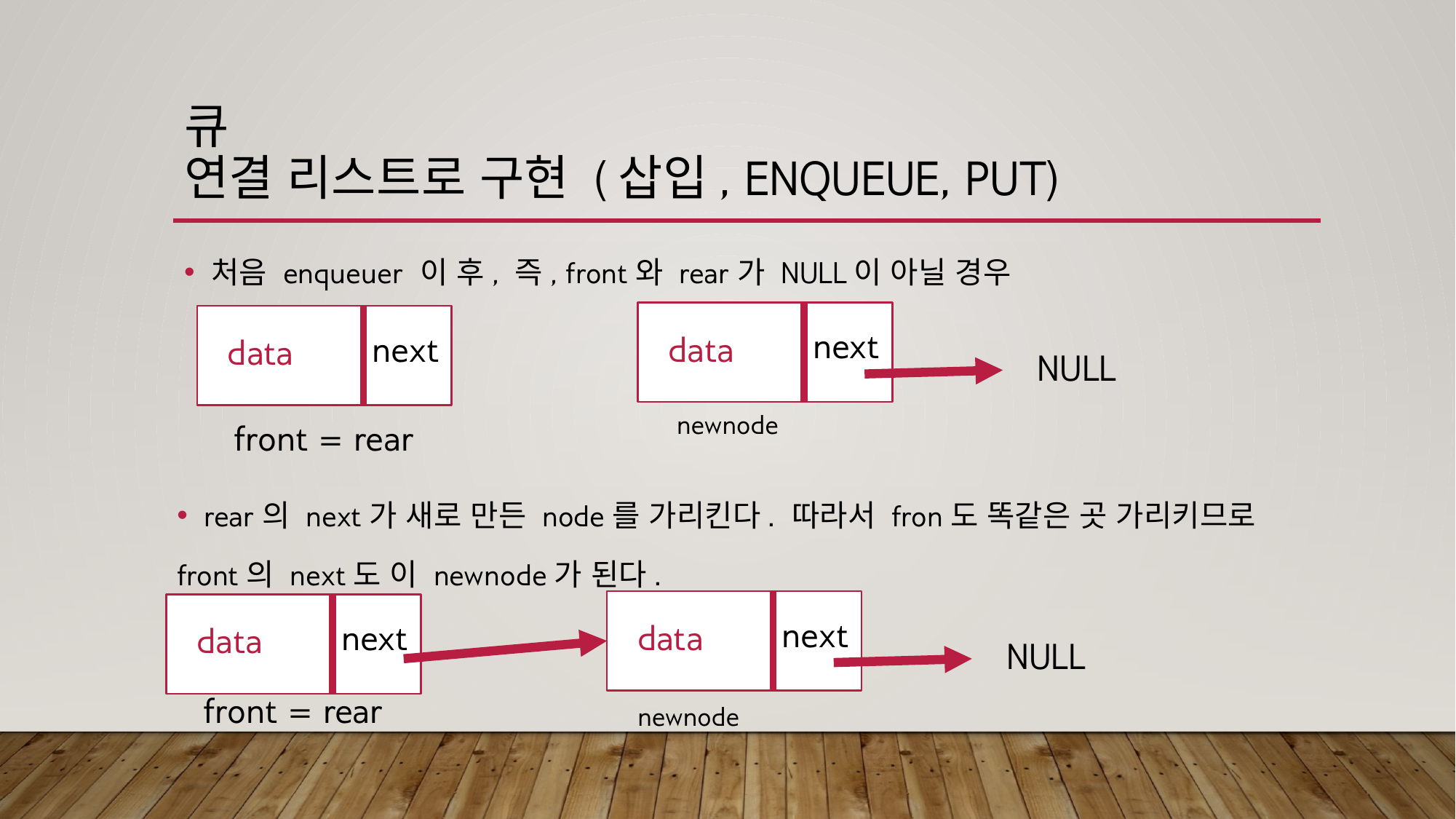

# 큐 연결 리스트로 구현 (삽입, enqueue, put)
처음 enqueuer 이 후, 즉, front와 rear가 NULL이 아닐 경우

next
data
next
data
NULL
newnode
front = rear
rear의 next가 새로 만든 node를 가리킨다. 따라서 fron도 똑같은 곳 가리키므로
front의 next도 이 newnode가 된다.

next
data
next
data
NULL
front = rear
newnode